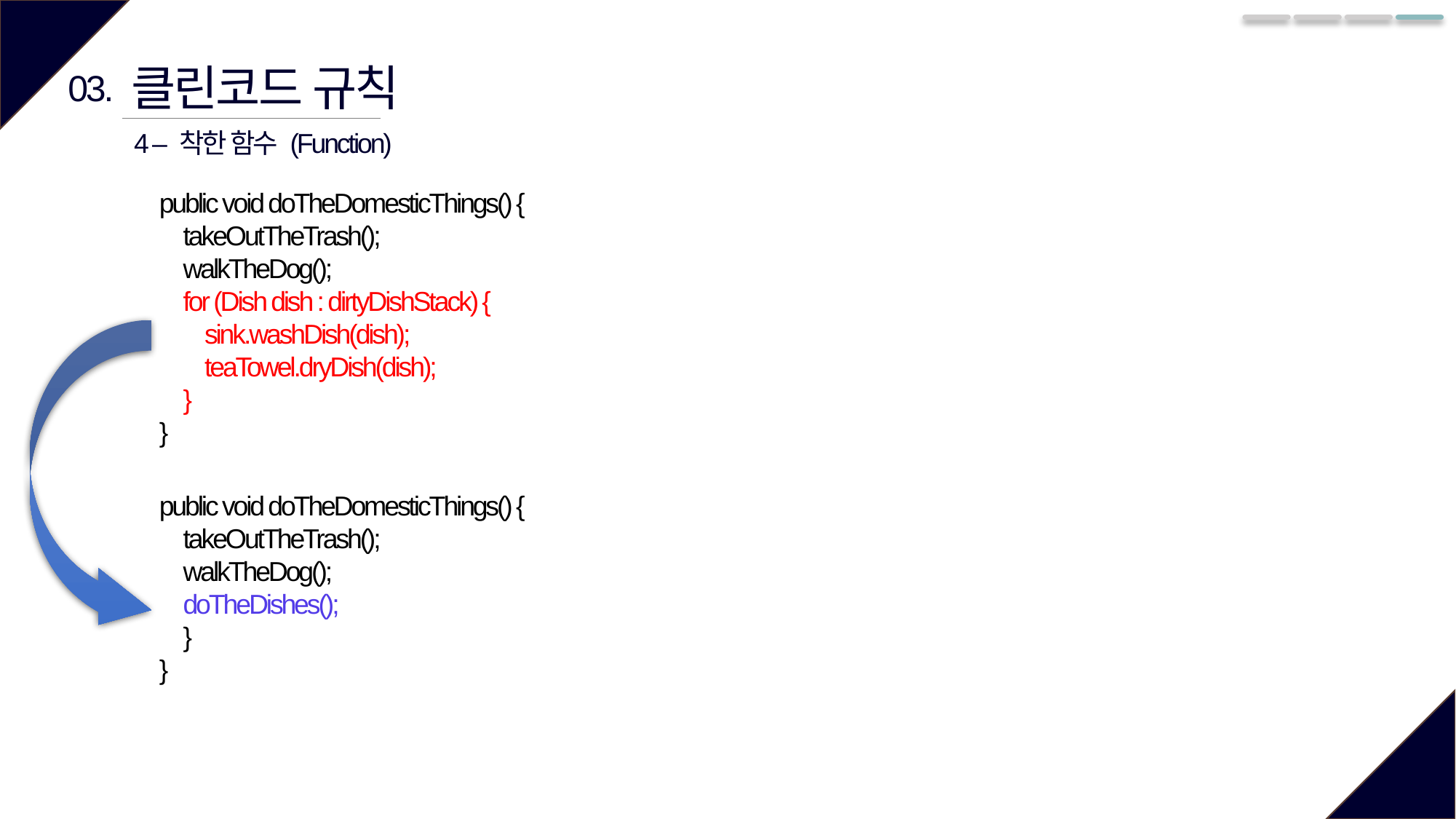

클린코드 규칙
03.
4 – 착한 함수 (Function)
public void doTheDomesticThings() {
    takeOutTheTrash();
    walkTheDog();
    for (Dish dish : dirtyDishStack) {
        sink.washDish(dish);
        teaTowel.dryDish(dish);
    }
}

public void doTheDomesticThings() {
    takeOutTheTrash();
    walkTheDog();
    doTheDishes();
    }
}